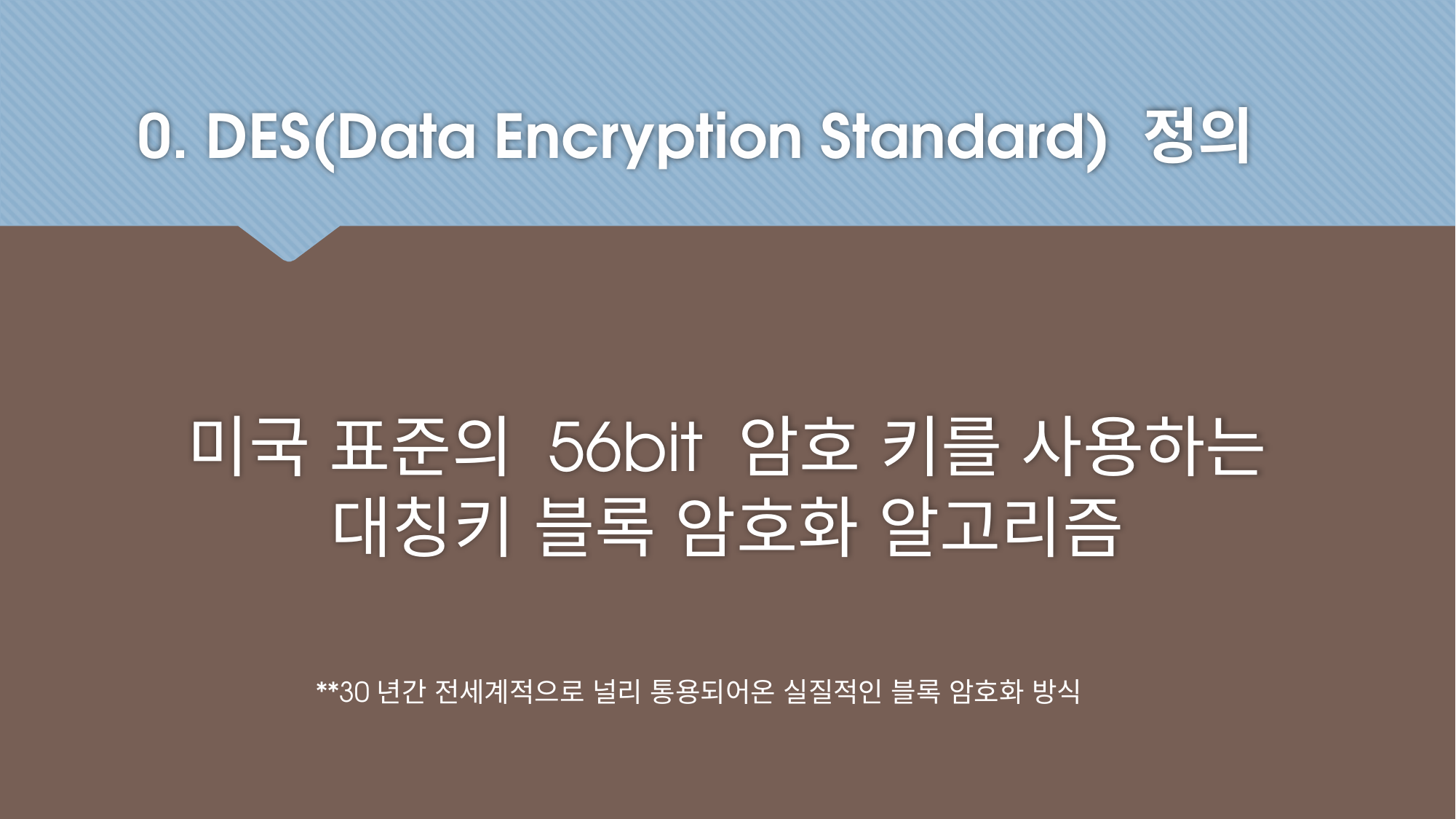

# 0. DES(Data Encryption Standard) 정의
미국 표준의 56bit 암호 키를 사용하는 대칭키 블록 암호화 알고리즘
**30년간 전세계적으로 널리 통용되어온 실질적인 블록 암호화 방식